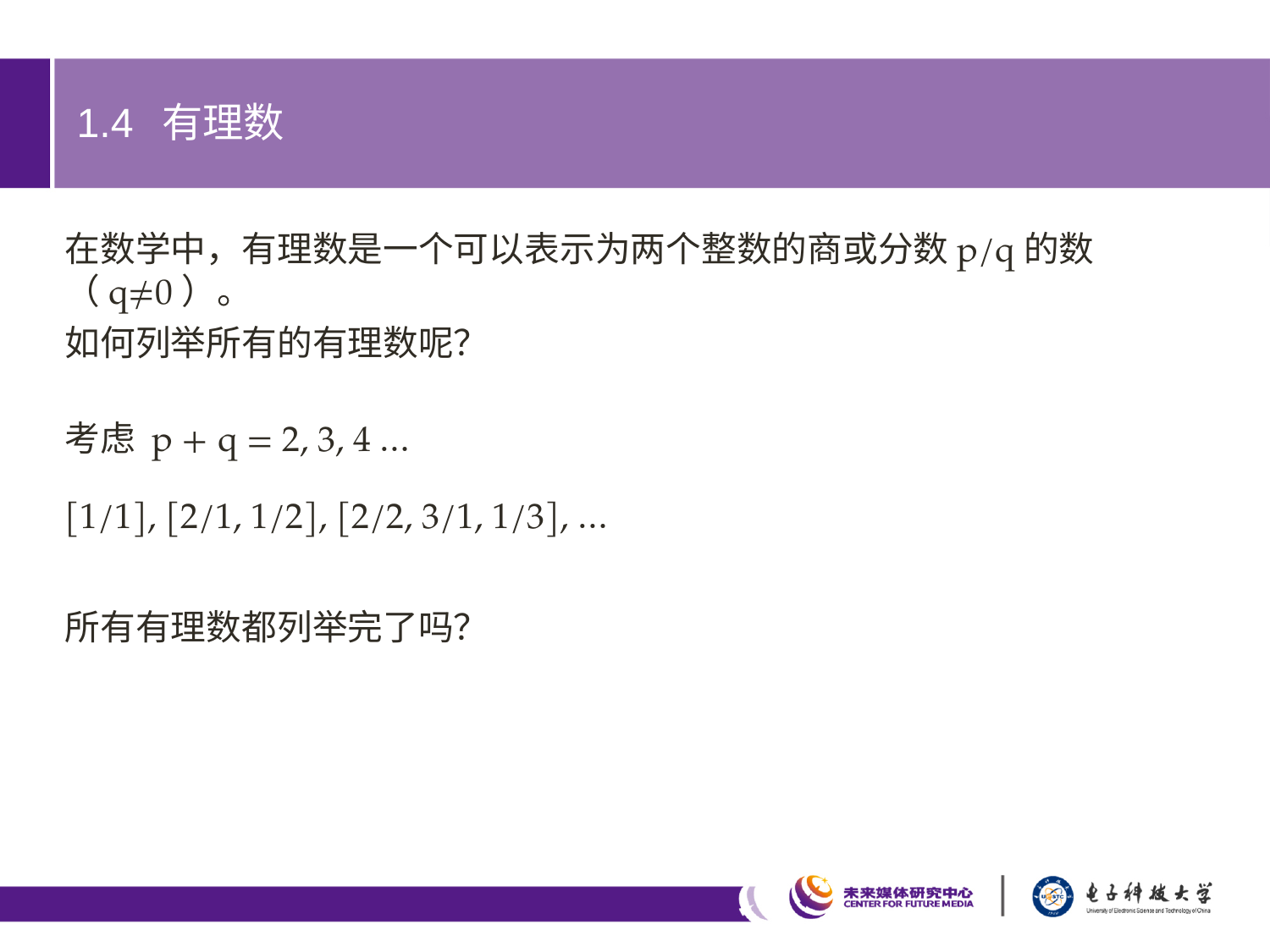

# 1.4 有理数
在数学中，有理数是一个可以表示为两个整数的商或分数p/q的数（q≠0）。
如何列举所有的有理数呢？
考虑 p + q = 2, 3, 4 …
[1/1], [2/1, 1/2], [2/2, 3/1, 1/3], …
所有有理数都列举完了吗？